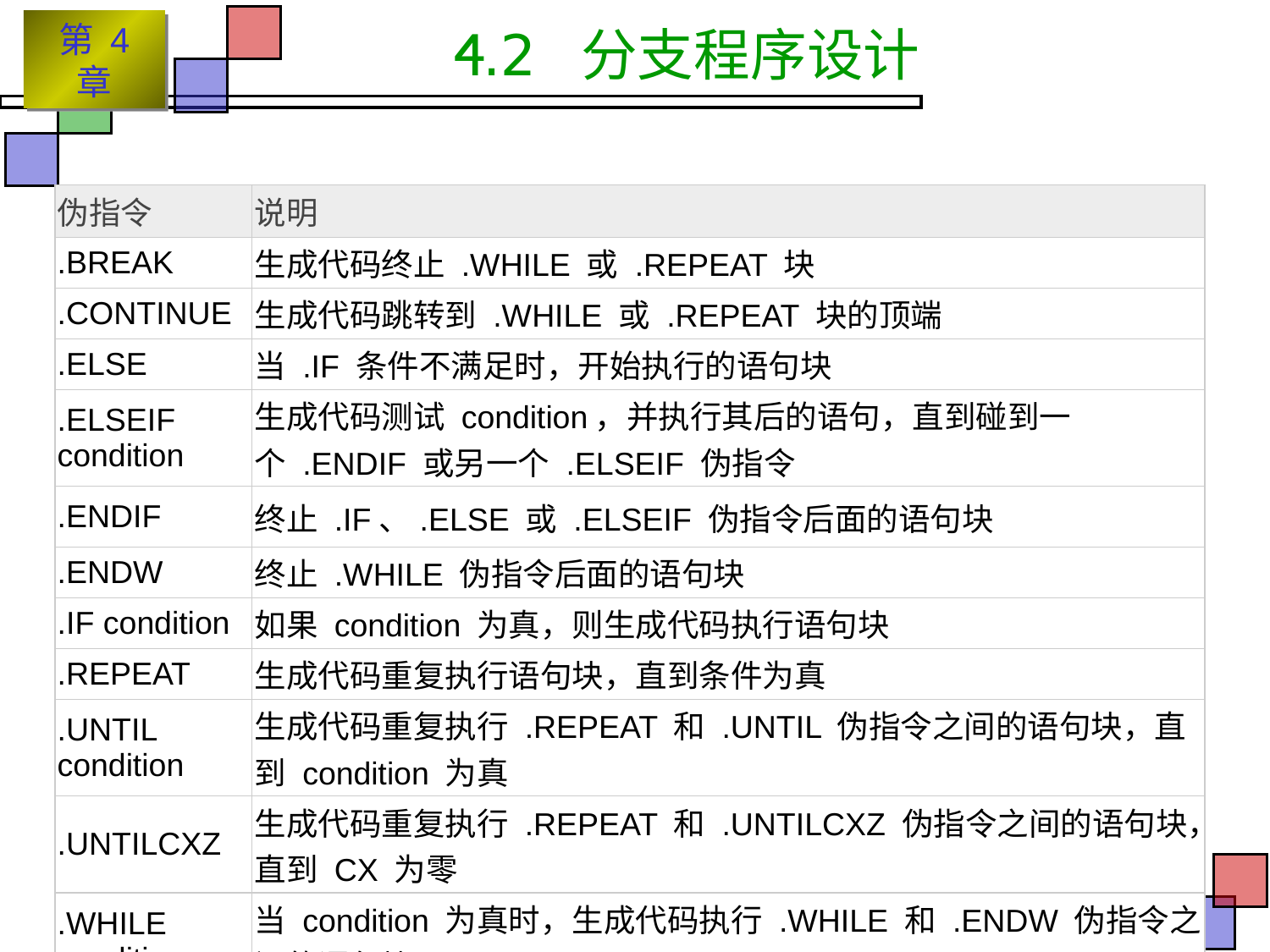

# 4.2  分支程序设计
| 伪指令 | 说明 |
| --- | --- |
| .BREAK | 生成代码终止 .WHILE 或 .REPEAT 块 |
| .CONTINUE | 生成代码跳转到 .WHILE 或 .REPEAT 块的顶端 |
| .ELSE | 当 .IF 条件不满足时，开始执行的语句块 |
| .ELSEIF condition | 生成代码测试 condition，并执行其后的语句，直到碰到一个 .ENDIF 或另一个 .ELSEIF 伪指令 |
| .ENDIF | 终止 .IF、.ELSE 或 .ELSEIF 伪指令后面的语句块 |
| .ENDW | 终止 .WHILE 伪指令后面的语句块 |
| .IF condition | 如果 condition 为真，则生成代码执行语句块 |
| .REPEAT | 生成代码重复执行语句块，直到条件为真 |
| .UNTIL condition | 生成代码重复执行 .REPEAT 和 .UNTIL 伪指令之间的语句块，直到 condition 为真 |
| .UNTILCXZ | 生成代码重复执行 .REPEAT 和 .UNTILCXZ 伪指令之间的语句块，直到 CX 为零 |
| .WHILE condition | 当 condition 为真时，生成代码执行 .WHILE 和 .ENDW 伪指令之间的语句块 |